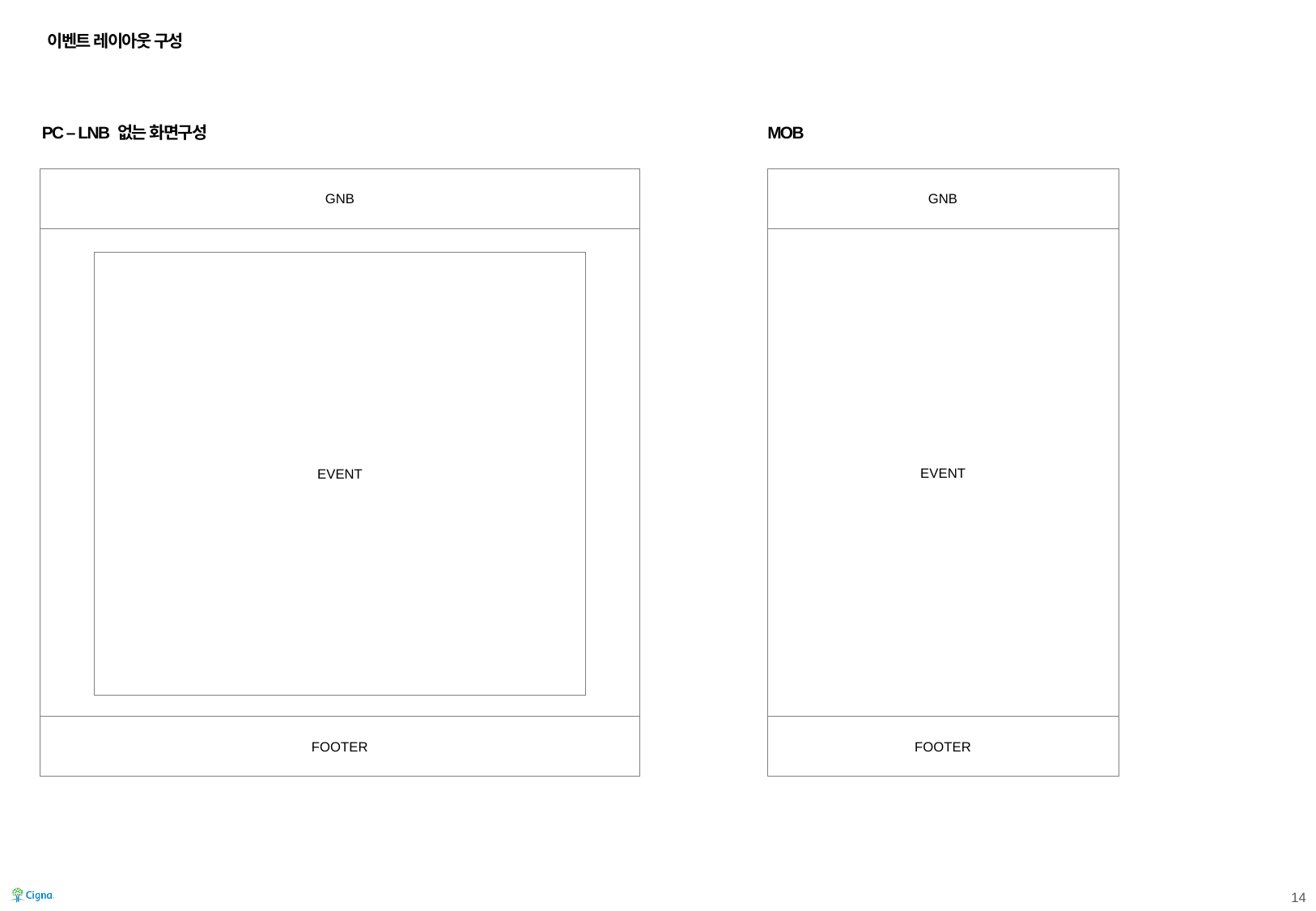

이벤트 레이아웃 구성
PC – LNB 없는 화면구성
MOB

GNB

GNB
EVENT
EVENT
FOOTER
FOOTER